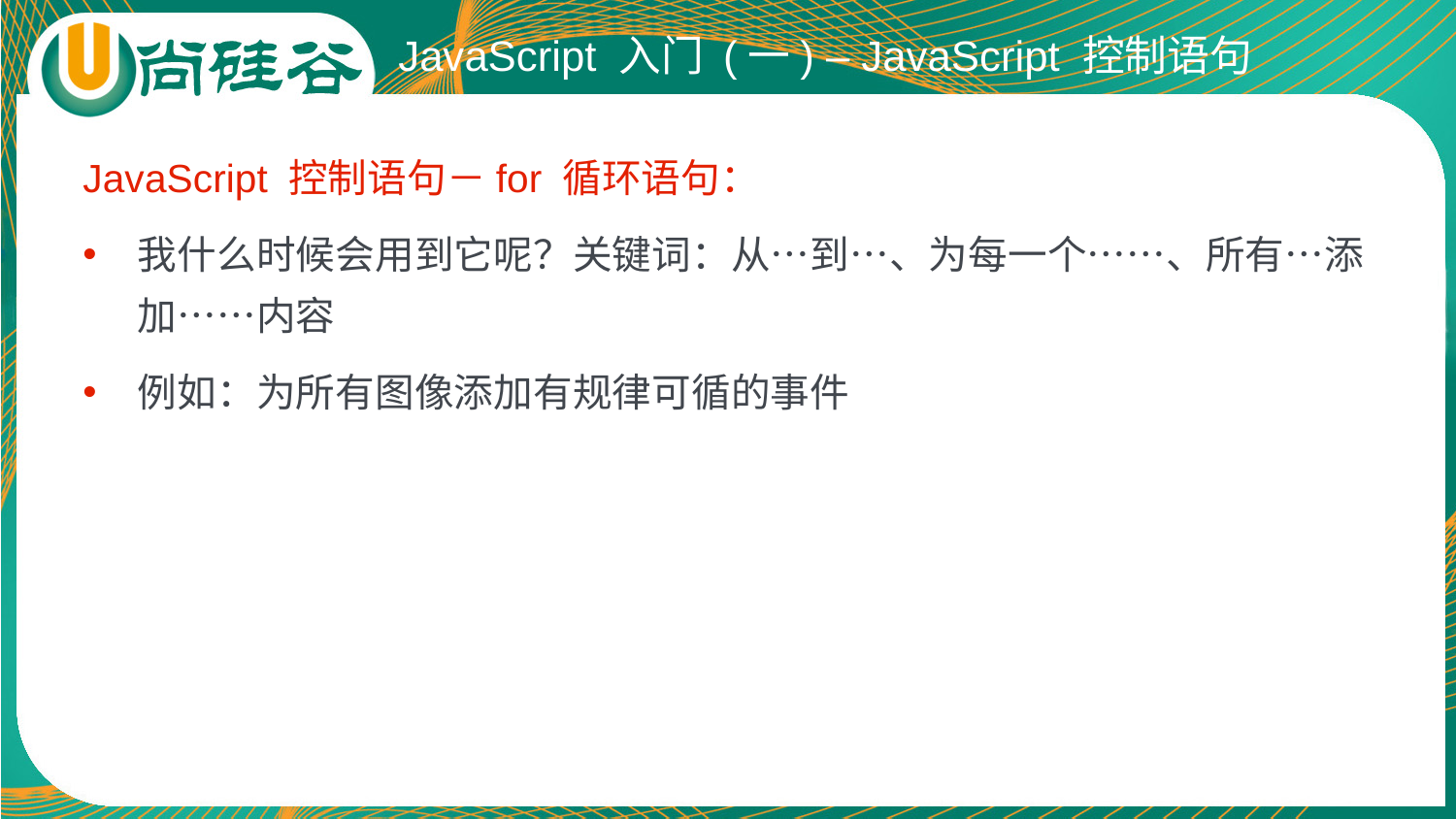

# JavaScript 入门 (一) – JavaScript 控制语句
JavaScript 控制语句－for 循环语句：
我什么时候会用到它呢？关键词：从…到…、为每一个……、所有…添加……内容
例如：为所有图像添加有规律可循的事件